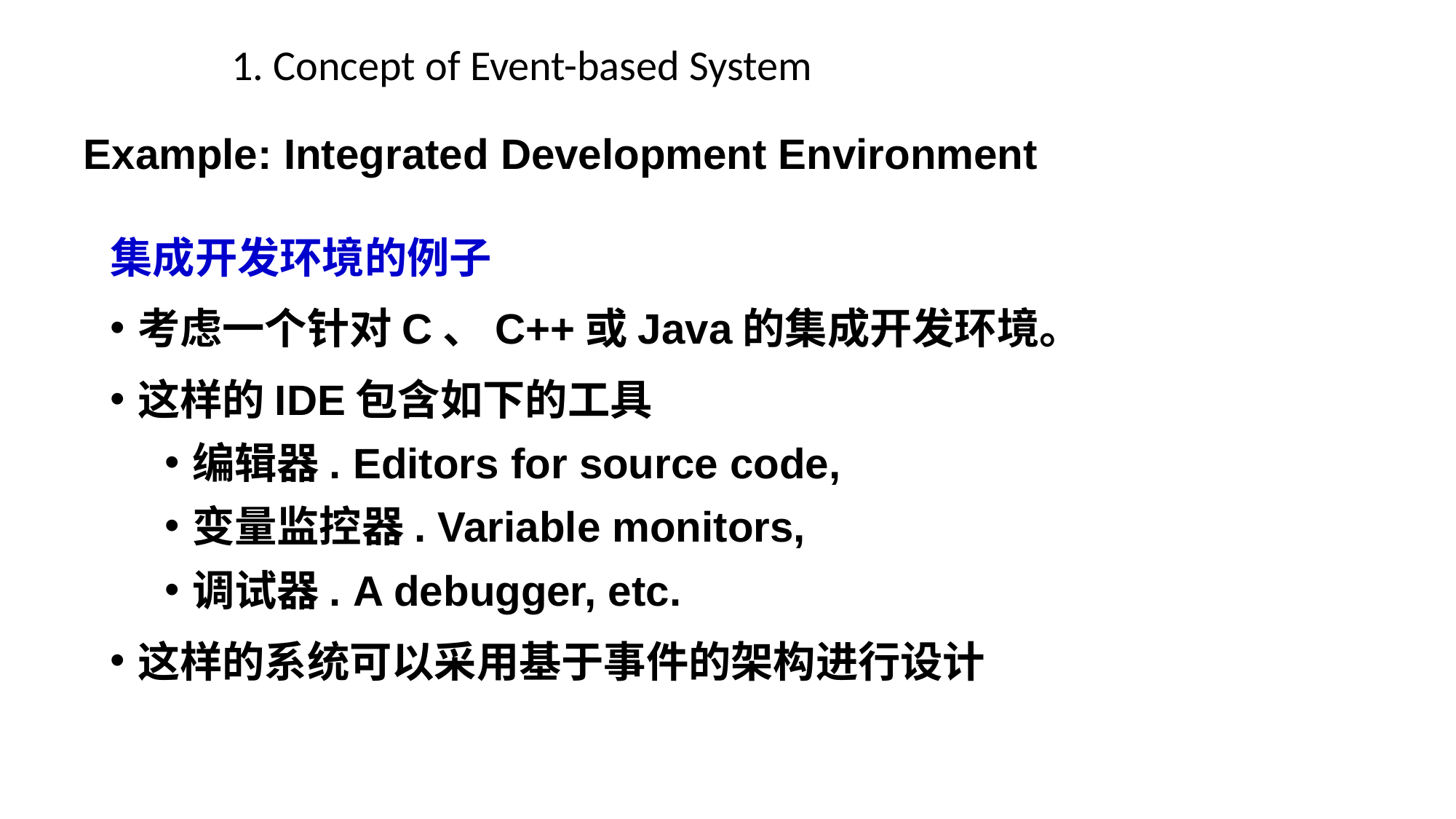

# 1. Concept of Event-based System
Example: Integrated Development Environment
集成开发环境的例子
考虑一个针对C、C++或Java的集成开发环境。
这样的IDE包含如下的工具
编辑器. Editors for source code,
变量监控器. Variable monitors,
调试器. A debugger, etc.
这样的系统可以采用基于事件的架构进行设计